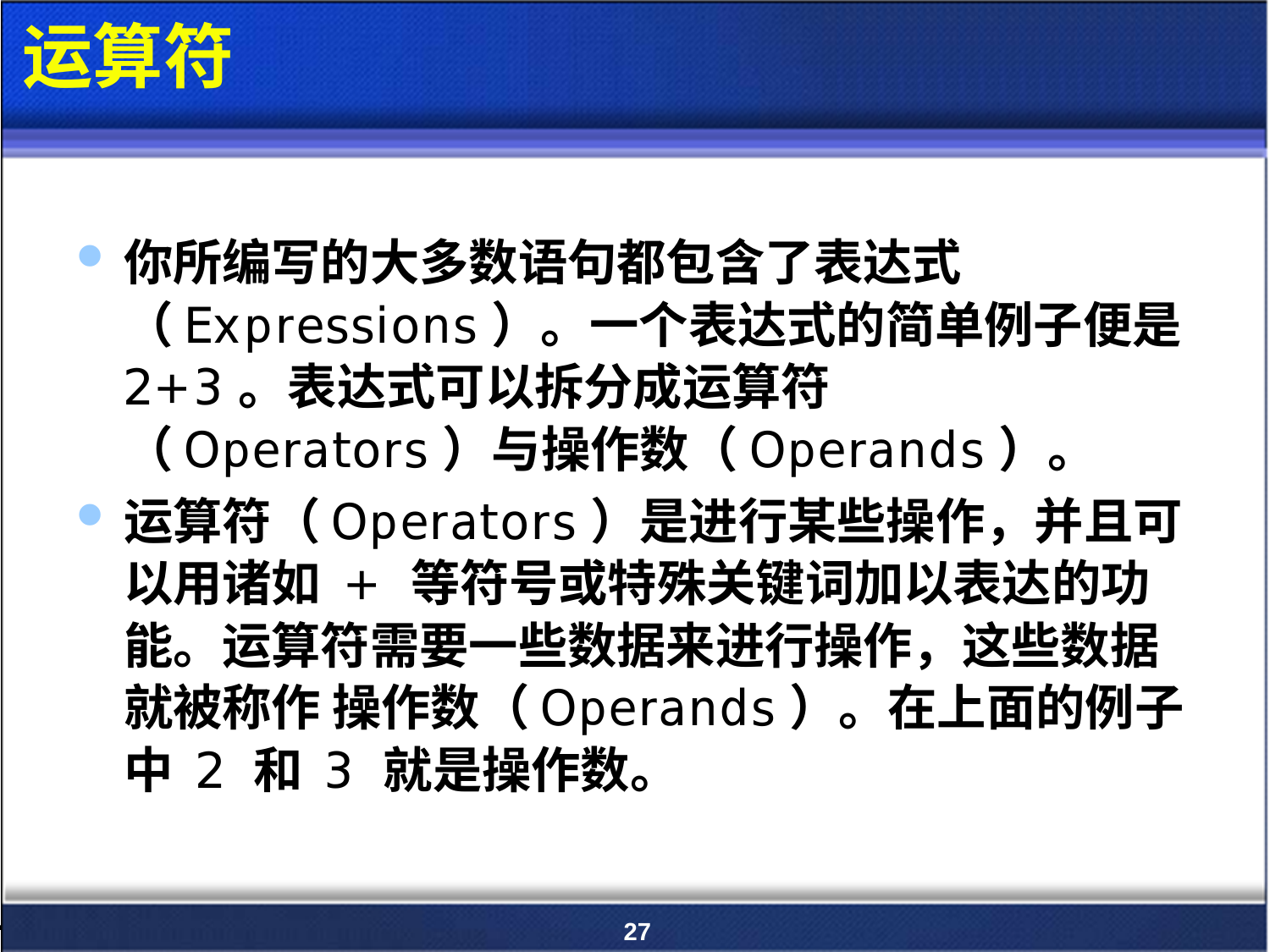

# 运算符
你所编写的大多数语句都包含了表达式（Expressions）。一个表达式的简单例子便是 2+3。表达式可以拆分成运算符（Operators）与操作数（Operands）。
运算符（Operators）是进行某些操作，并且可以用诸如 + 等符号或特殊关键词加以表达的功能。运算符需要一些数据来进行操作，这些数据就被称作 操作数（Operands）。在上面的例子中 2 和 3 就是操作数。

27